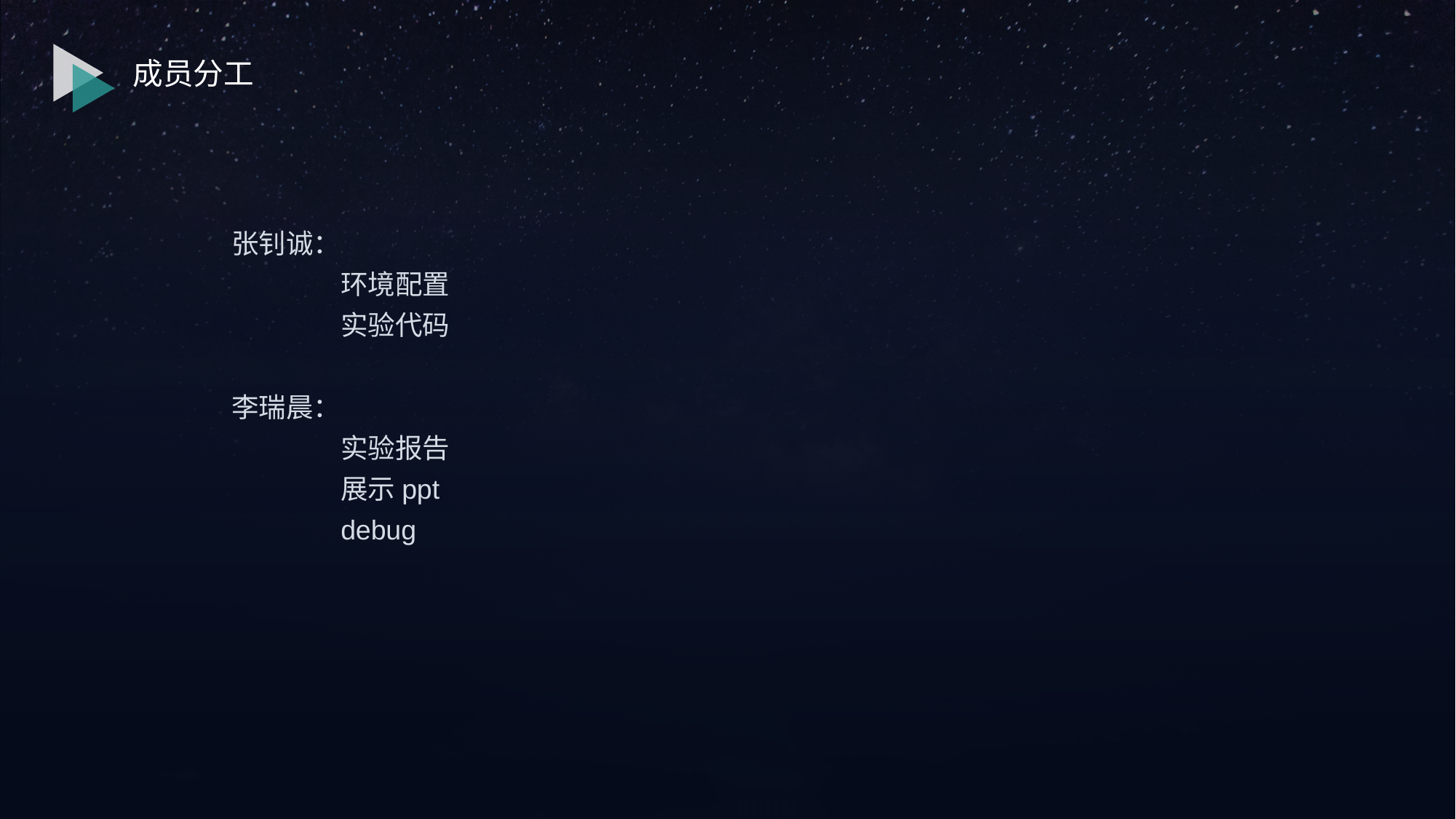

成员分工
张钊诚：
	环境配置
	实验代码

李瑞晨：
	实验报告
	展示ppt
	debug